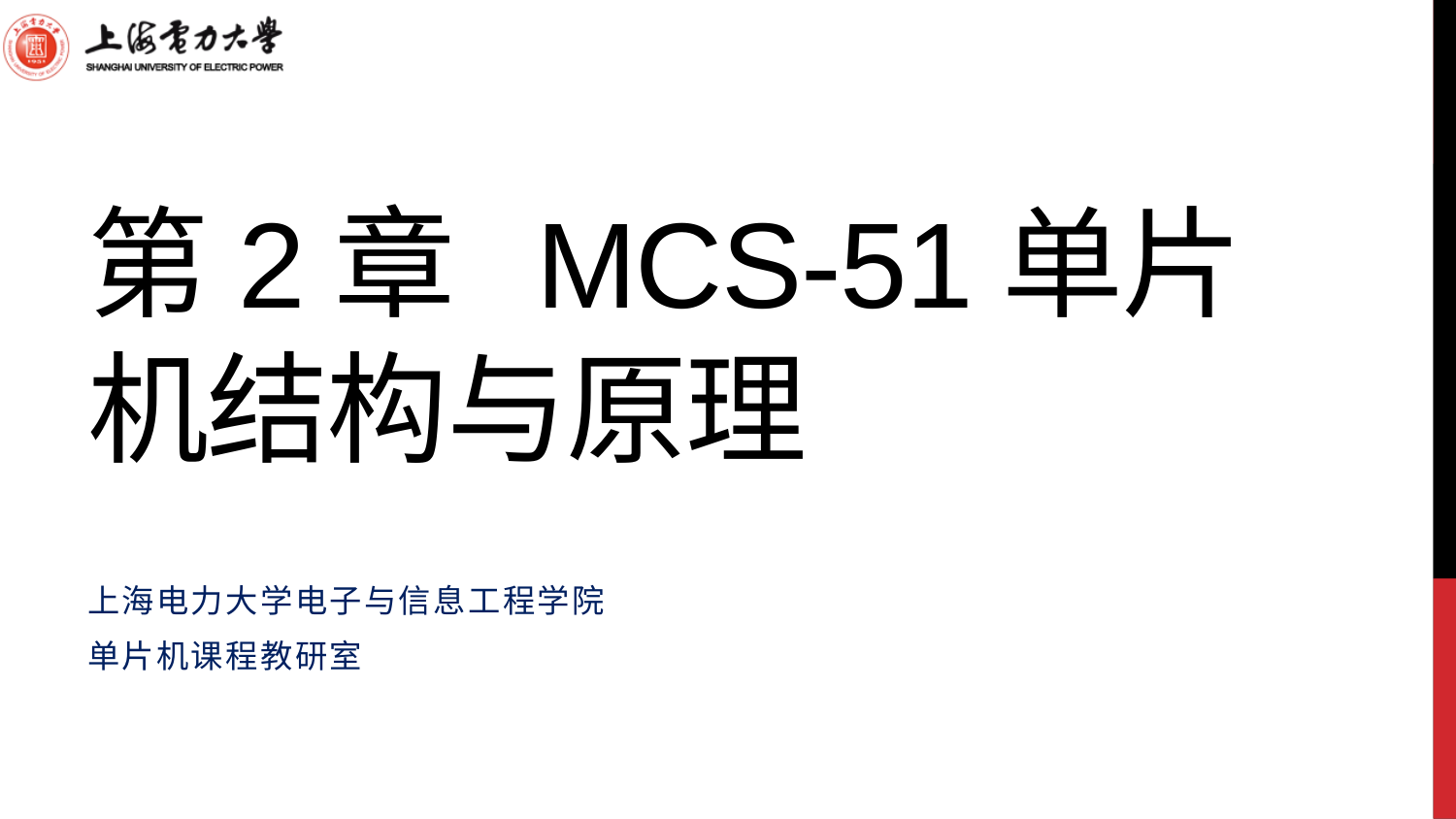

# 第2章  MCS-51单片机结构与原理
上海电力大学电子与信息工程学院
单片机课程教研室